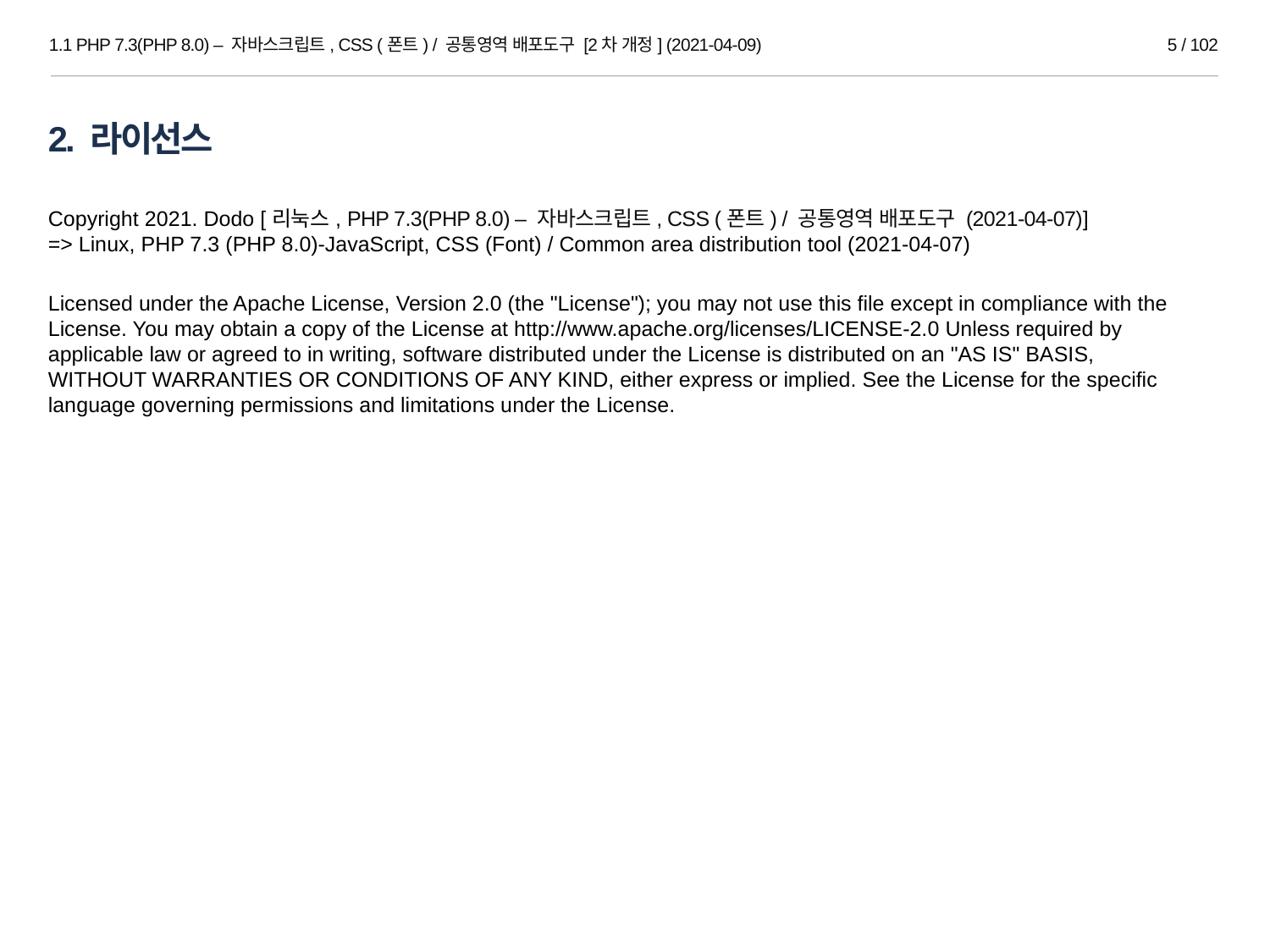

1.1 PHP 7.3(PHP 8.0) – 자바스크립트, CSS (폰트) / 공통영역 배포도구 [2차 개정] (2021-04-09)
5 / 102

2. 라이선스
Copyright 2021. Dodo [리눅스, PHP 7.3(PHP 8.0) – 자바스크립트, CSS (폰트) / 공통영역 배포도구 (2021-04-07)]
=> Linux, PHP 7.3 (PHP 8.0)-JavaScript, CSS (Font) / Common area distribution tool (2021-04-07)

Licensed under the Apache License, Version 2.0 (the "License"); you may not use this file except in compliance with the License. You may obtain a copy of the License at http://www.apache.org/licenses/LICENSE-2.0 Unless required by applicable law or agreed to in writing, software distributed under the License is distributed on an "AS IS" BASIS, WITHOUT WARRANTIES OR CONDITIONS OF ANY KIND, either express or implied. See the License for the specific language governing permissions and limitations under the License.